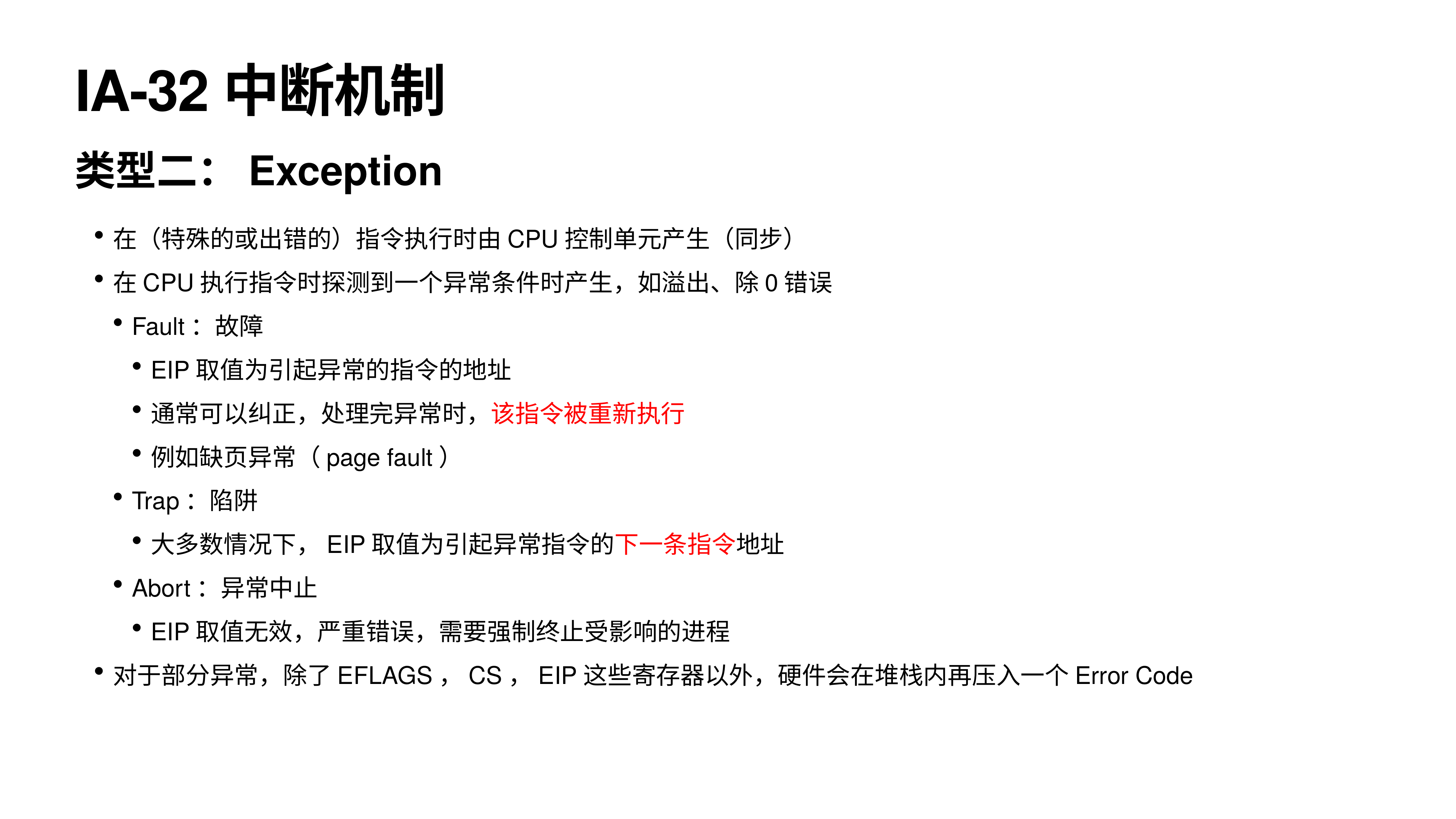

# IA-32中断机制
类型二：Exception

在（特殊的或出错的）指令执行时由CPU控制单元产生（同步）
在CPU执行指令时探测到一个异常条件时产生，如溢出、除0错误
Fault：故障
EIP取值为引起异常的指令的地址
通常可以纠正，处理完异常时，该指令被重新执行
例如缺页异常（page fault）
Trap：陷阱
大多数情况下，EIP取值为引起异常指令的下一条指令地址
Abort：异常中止
EIP取值无效，严重错误，需要强制终止受影响的进程
对于部分异常，除了EFLAGS，CS，EIP这些寄存器以外，硬件会在堆栈内再压入一个Error Code